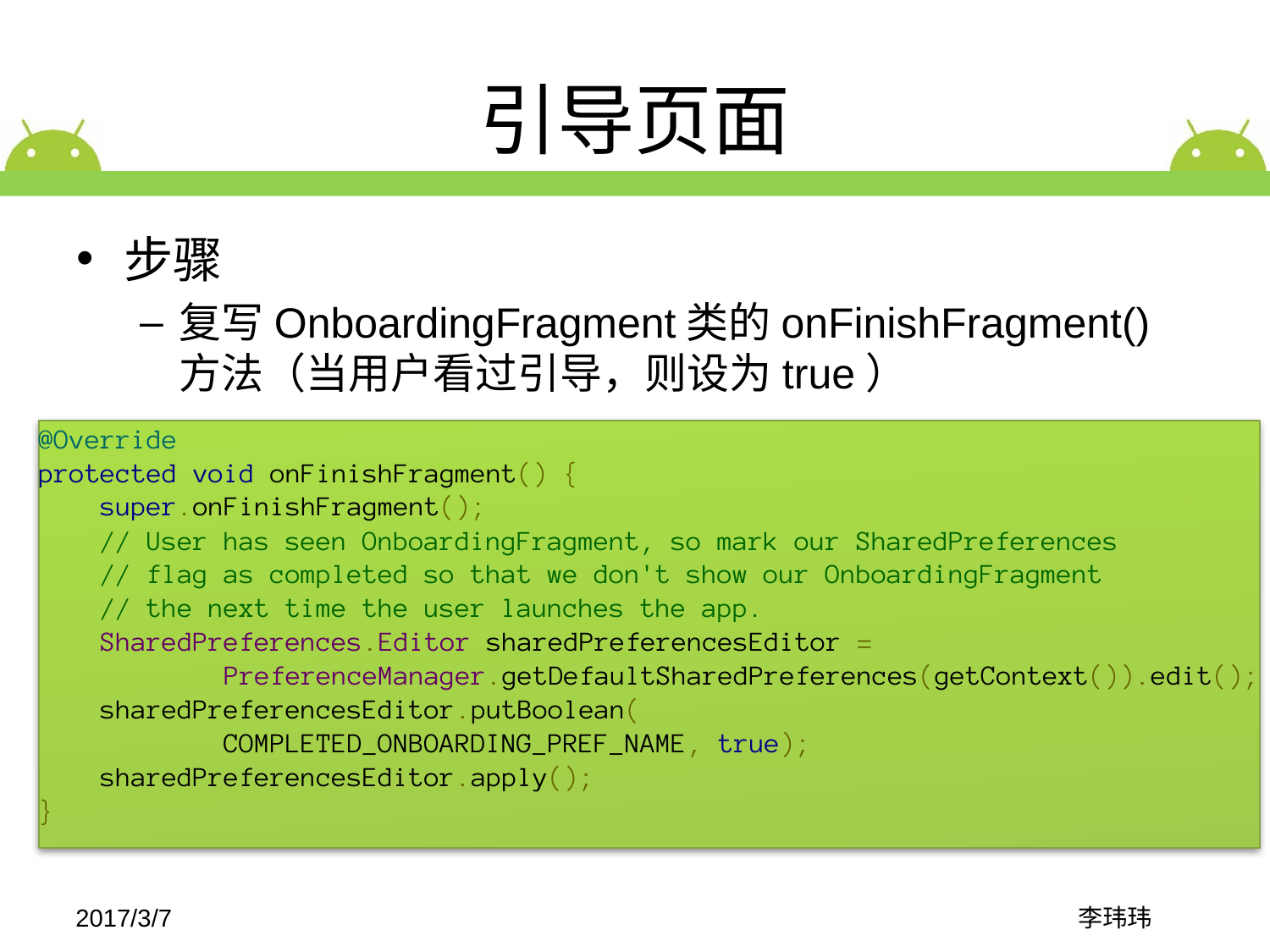

# 引导页面
步骤
复写OnboardingFragment类的onFinishFragment()方法（当用户看过引导，则设为true）
@Override
protected void onFinishFragment() {
    super.onFinishFragment();
    // User has seen OnboardingFragment, so mark our SharedPreferences
    // flag as completed so that we don't show our OnboardingFragment
    // the next time the user launches the app.
    SharedPreferences.Editor sharedPreferencesEditor =
            PreferenceManager.getDefaultSharedPreferences(getContext()).edit();
    sharedPreferencesEditor.putBoolean(
            COMPLETED_ONBOARDING_PREF_NAME, true);
    sharedPreferencesEditor.apply();
}